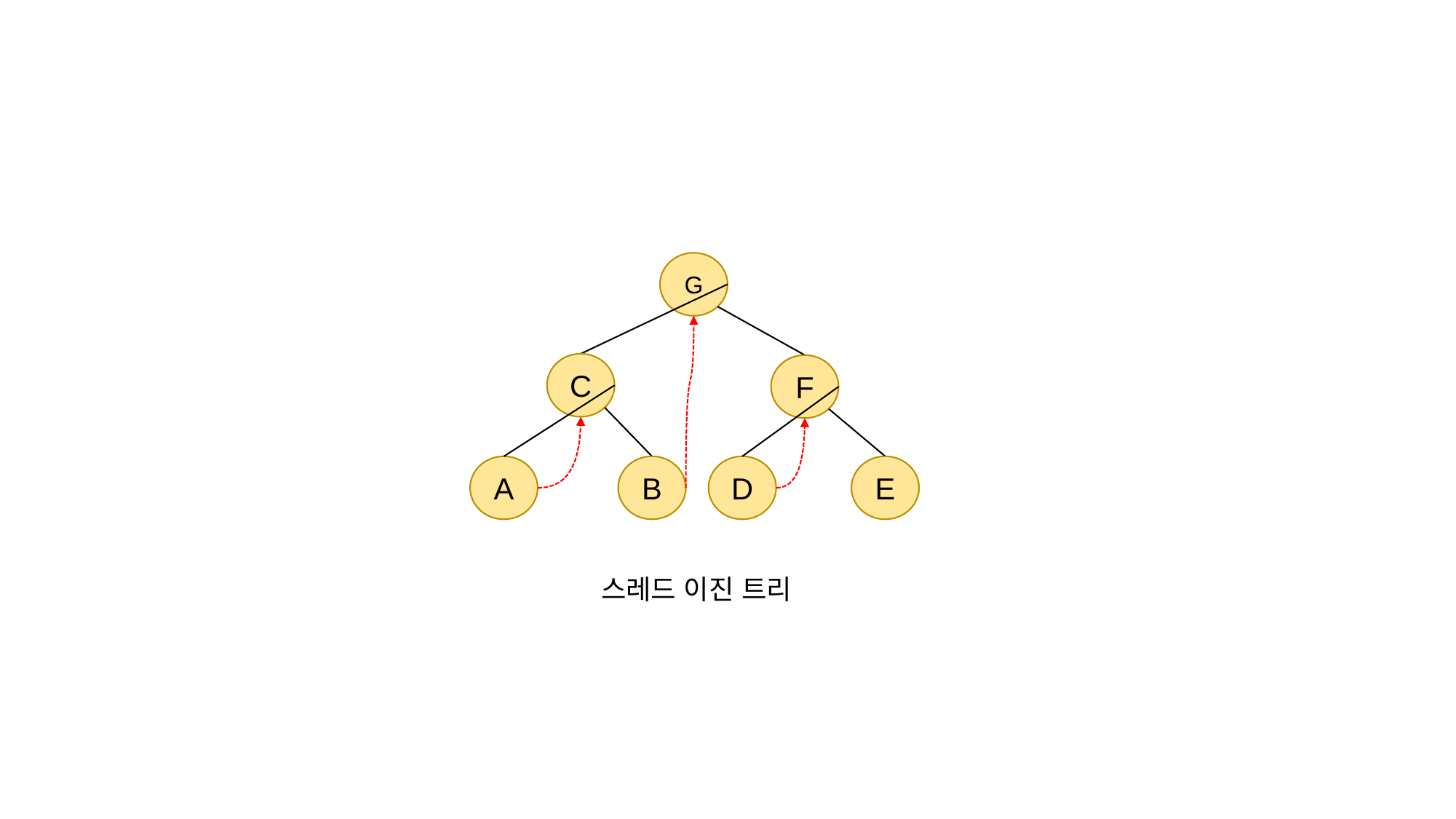

G
C
F
A
B
D
E
스레드 이진 트리